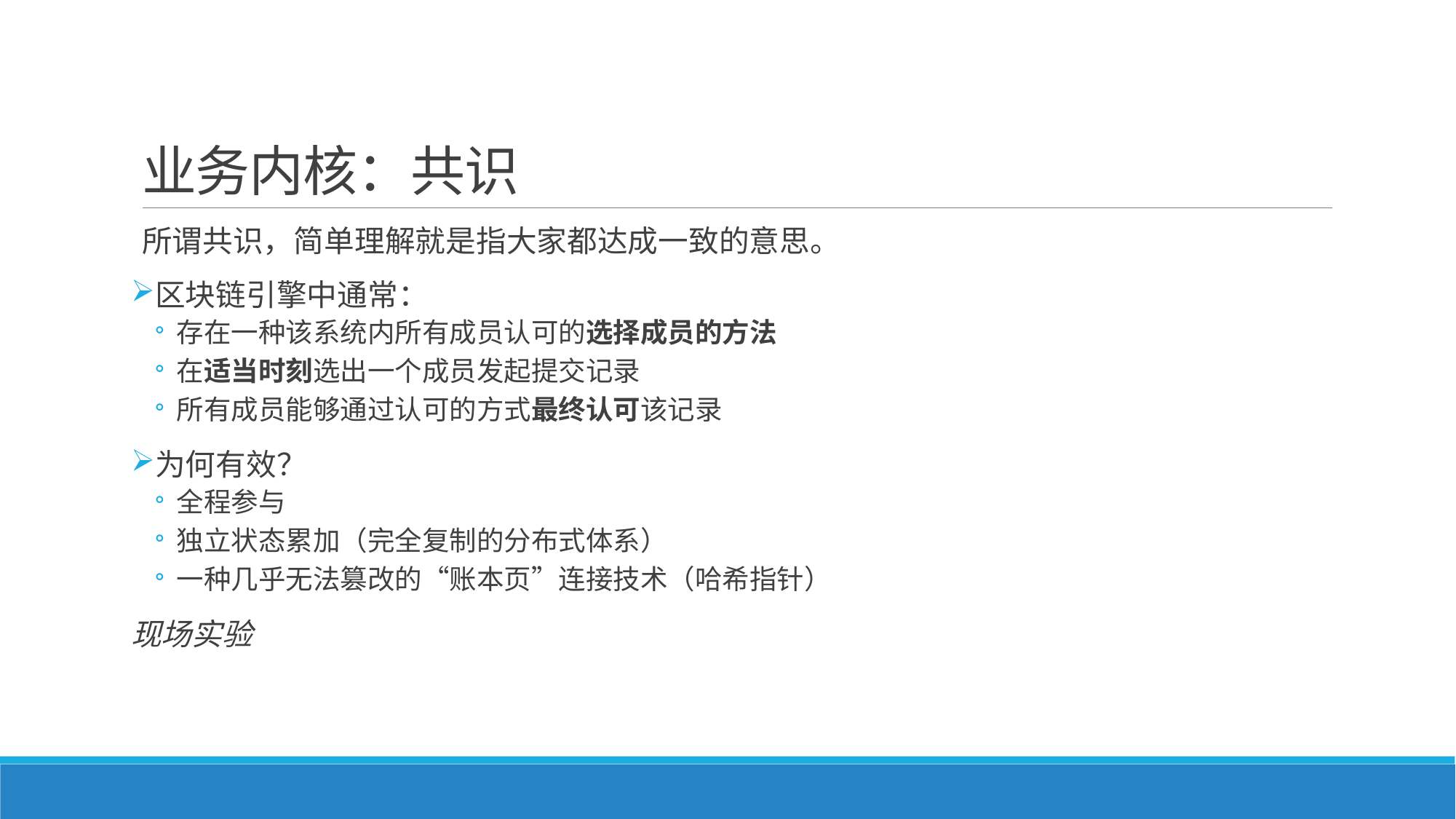

# 业务内核：共识
所谓共识，简单理解就是指大家都达成一致的意思。
区块链引擎中通常：
存在一种该系统内所有成员认可的选择成员的方法
在适当时刻选出一个成员发起提交记录
所有成员能够通过认可的方式最终认可该记录
为何有效？
全程参与
独立状态累加（完全复制的分布式体系）
一种几乎无法篡改的“账本页”连接技术（哈希指针）
现场实验